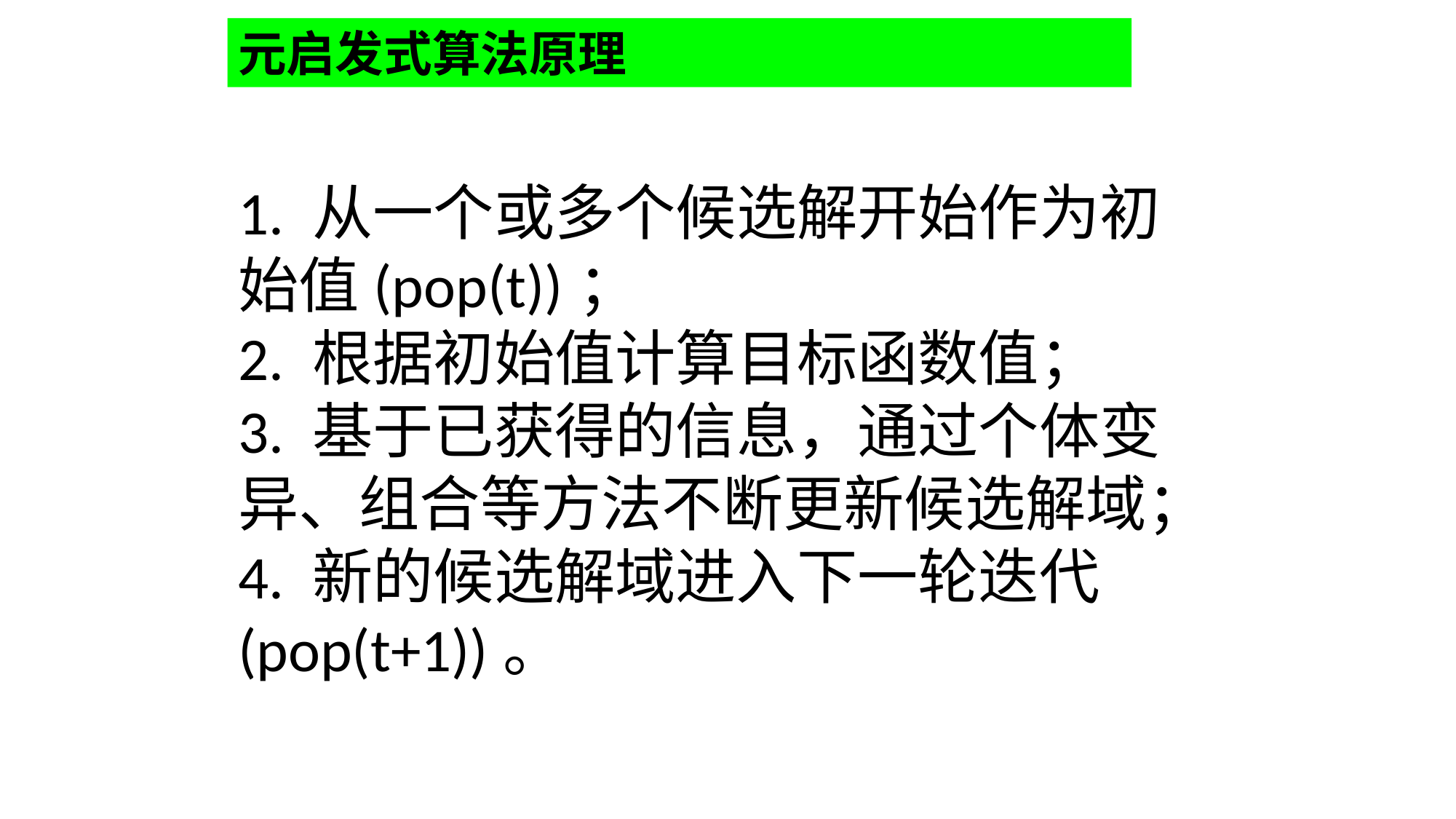

元启发式算法原理
1. 从一个或多个候选解开始作为初始值(pop(t))；
2. 根据初始值计算目标函数值；
3. 基于已获得的信息，通过个体变异、组合等方法不断更新候选解域；
4. 新的候选解域进入下一轮迭代(pop(t+1))。